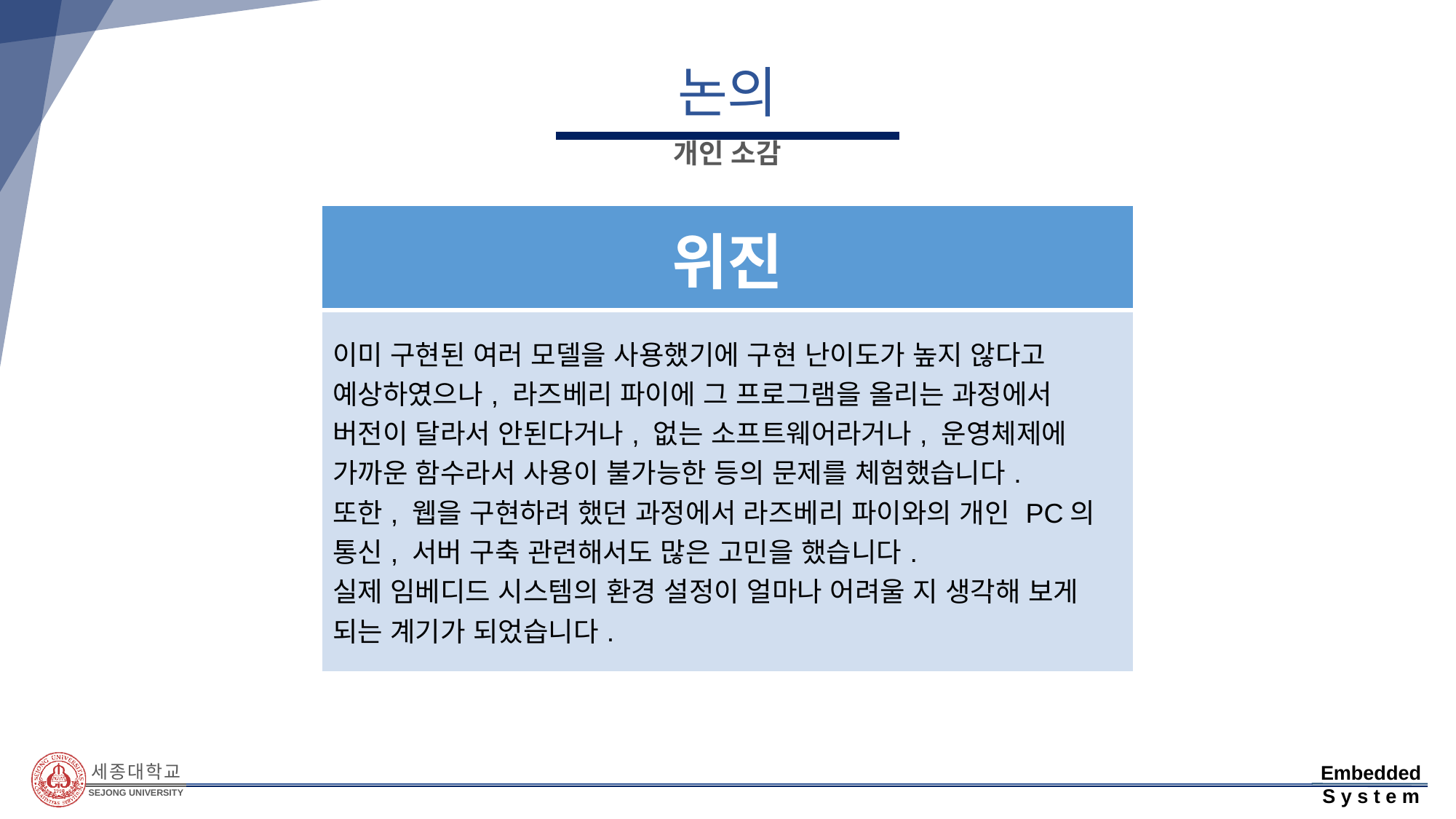

# 논의
개인 소감
| 위진 |
| --- |
| 이미 구현된 여러 모델을 사용했기에 구현 난이도가 높지 않다고 예상하였으나, 라즈베리 파이에 그 프로그램을 올리는 과정에서 버전이 달라서 안된다거나, 없는 소프트웨어라거나, 운영체제에 가까운 함수라서 사용이 불가능한 등의 문제를 체험했습니다. 또한, 웹을 구현하려 했던 과정에서 라즈베리 파이와의 개인 PC의 통신, 서버 구축 관련해서도 많은 고민을 했습니다. 실제 임베디드 시스템의 환경 설정이 얼마나 어려울 지 생각해 보게 되는 계기가 되었습니다. |